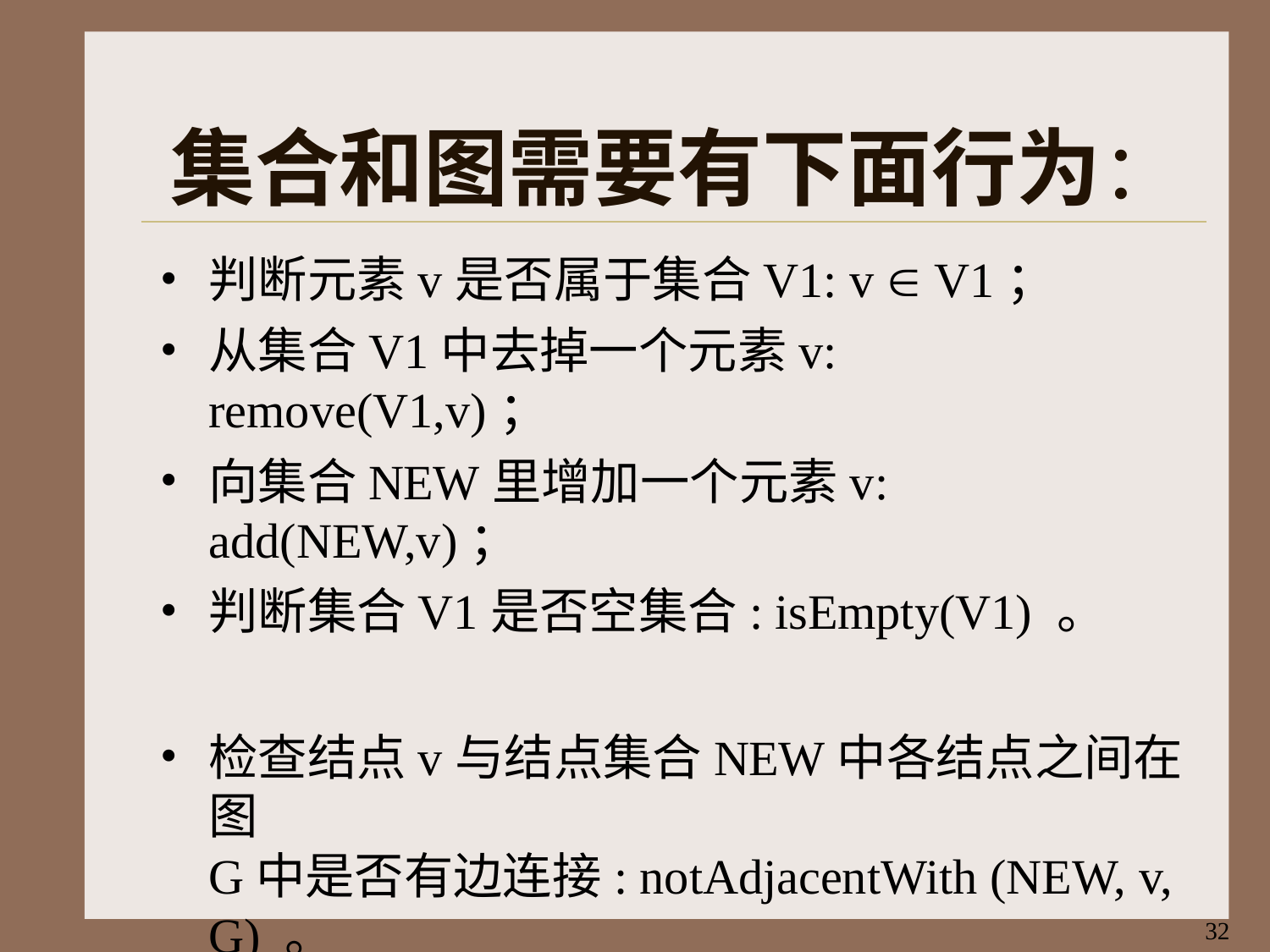

# 集合和图需要有下面行为：

判断元素v是否属于集合V1: v ∈ V1；
从集合V1中去掉一个元素v: remove(V1,v)；
向集合NEW里增加一个元素v: add(NEW,v)；
判断集合V1是否空集合: isEmpty(V1) 。

检查结点v与结点集合NEW中各结点之间在图
G中是否有边连接: notAdjacentWith (NEW, v,
G) 。
32